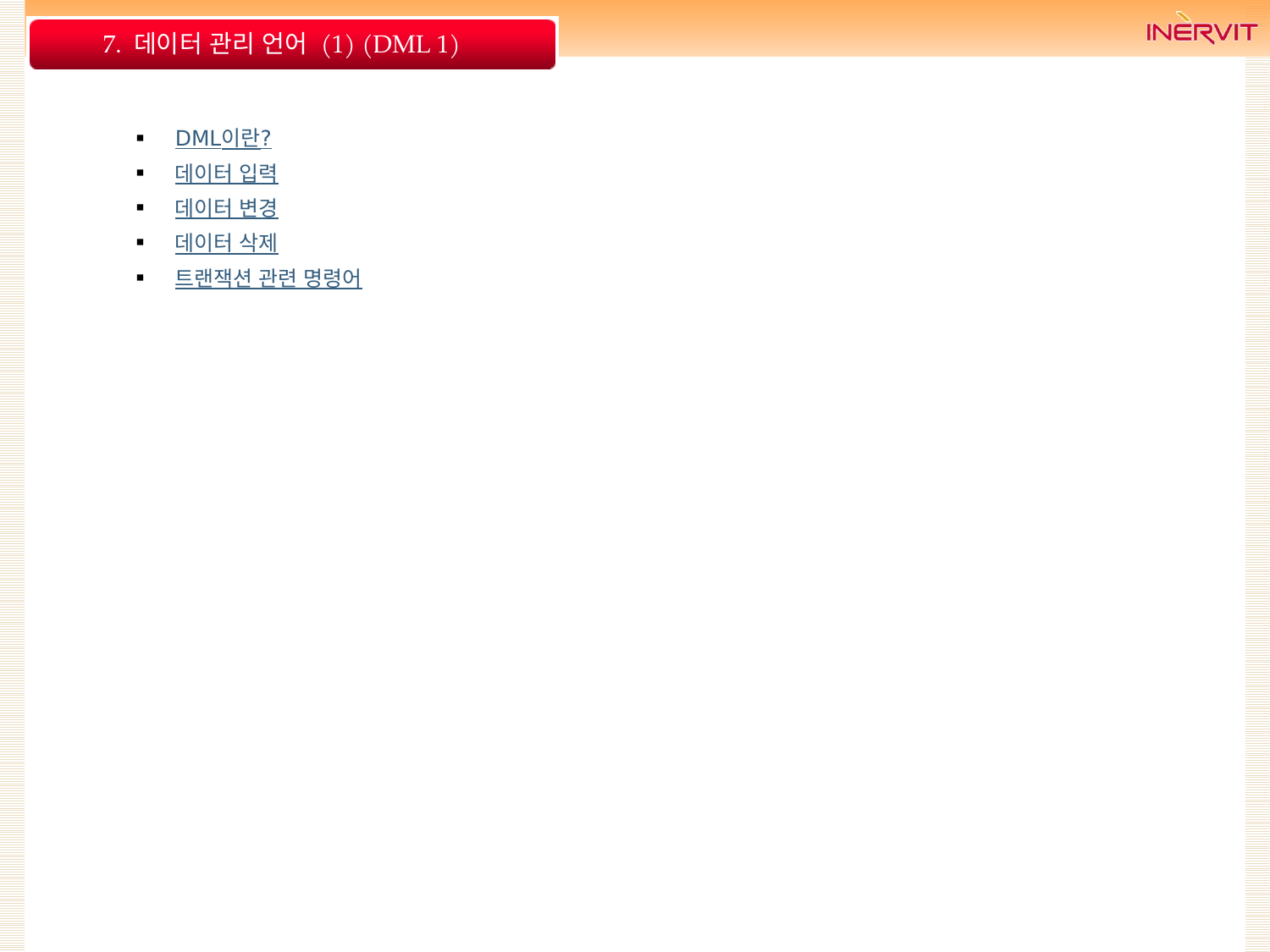

# 7. 데이터 관리 언어 (1) (DML 1)
DML이란?
데이터 입력
데이터 변경
데이터 삭제
트랜잭션 관련 명령어